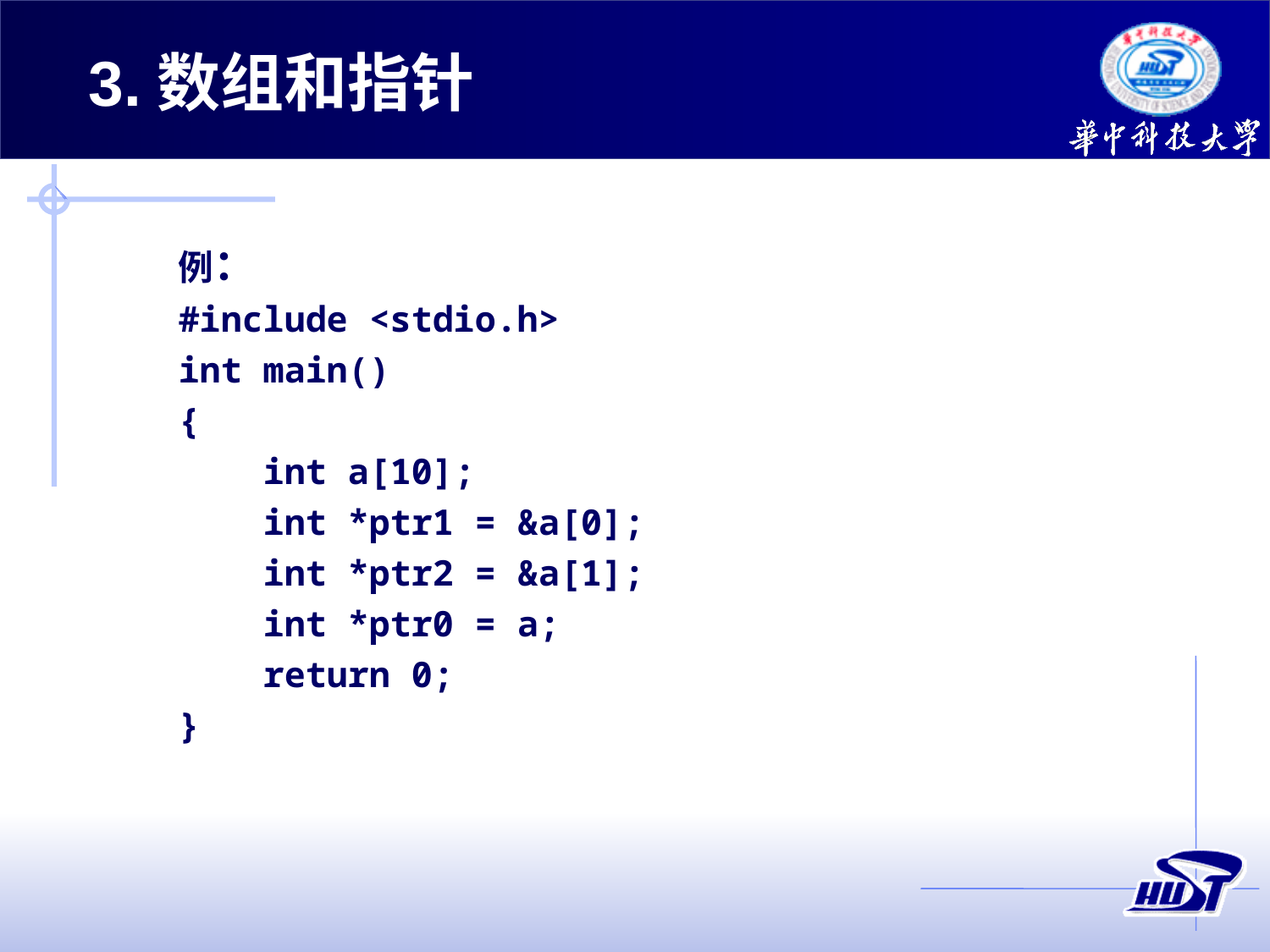

3.数组和指针
例：
#include <stdio.h>
int main()
{
    int a[10];
    int *ptr1 = &a[0];
    int *ptr2 = &a[1];
    int *ptr0 = a;
    return 0;
}